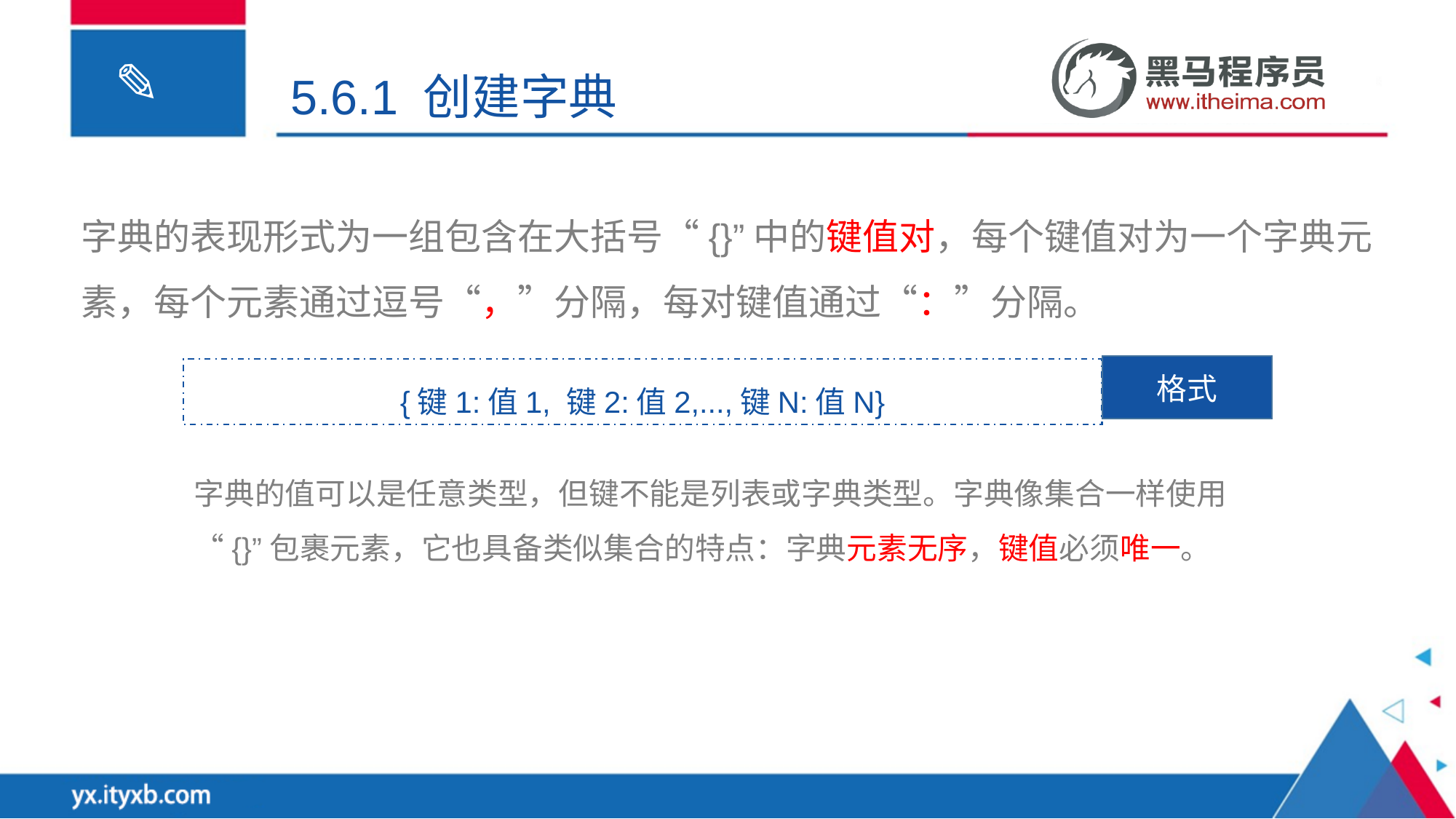

5.6.1 创建字典
字典的表现形式为一组包含在大括号“{}”中的键值对，每个键值对为一个字典元素，每个元素通过逗号“，”分隔，每对键值通过“：”分隔。
格式
{键1:值1, 键2:值2,...,键N:值N}
字典的值可以是任意类型，但键不能是列表或字典类型。字典像集合一样使用“{}”包裹元素，它也具备类似集合的特点：字典元素无序，键值必须唯一。